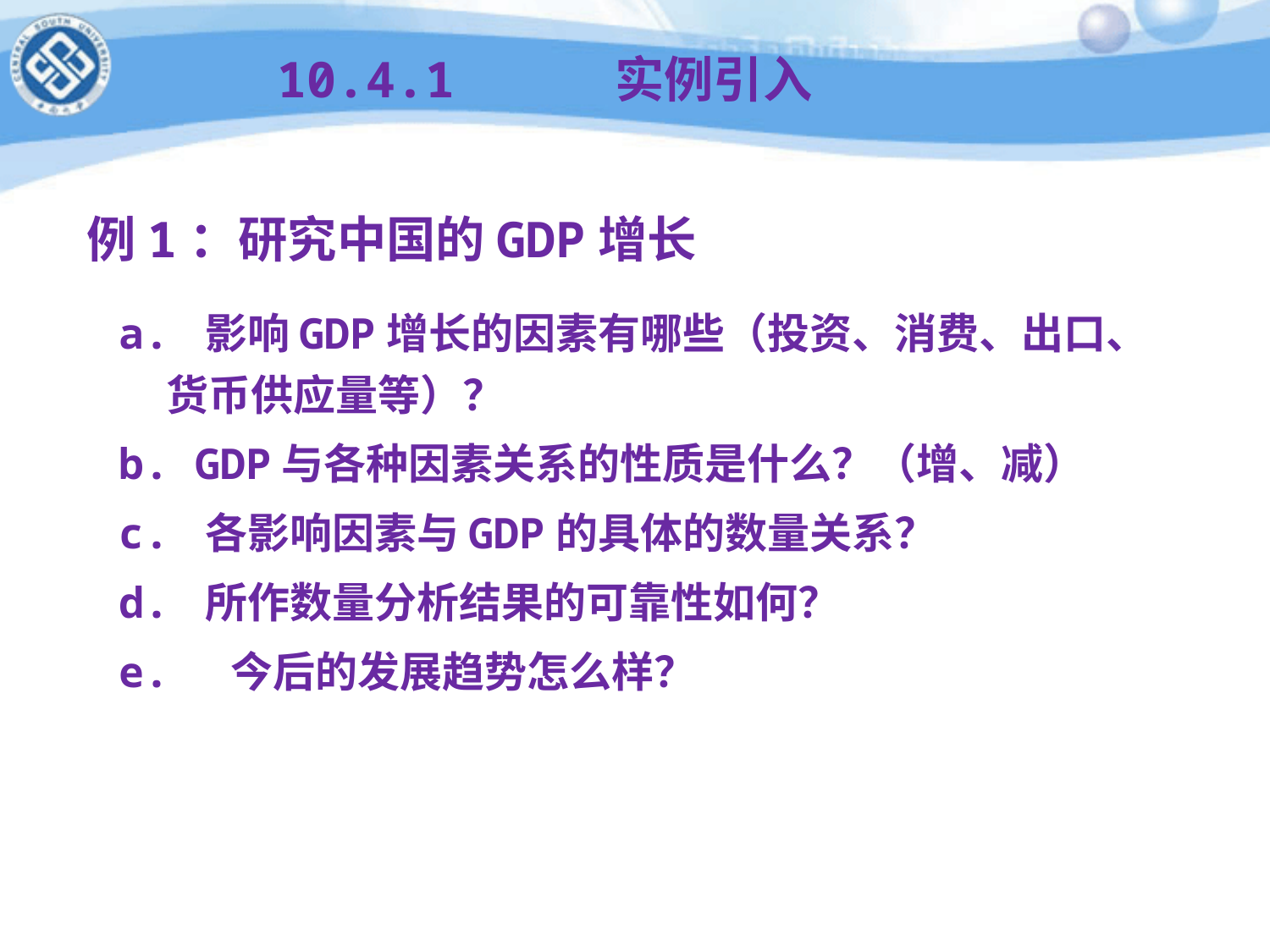

10.4.1     实例引入
例1：研究中国的GDP增长
a. 影响GDP增长的因素有哪些（投资、消费、出口、货币供应量等）？
b. GDP与各种因素关系的性质是什么？（增、减）
c. 各影响因素与GDP的具体的数量关系？
d. 所作数量分析结果的可靠性如何？
e.  今后的发展趋势怎么样？